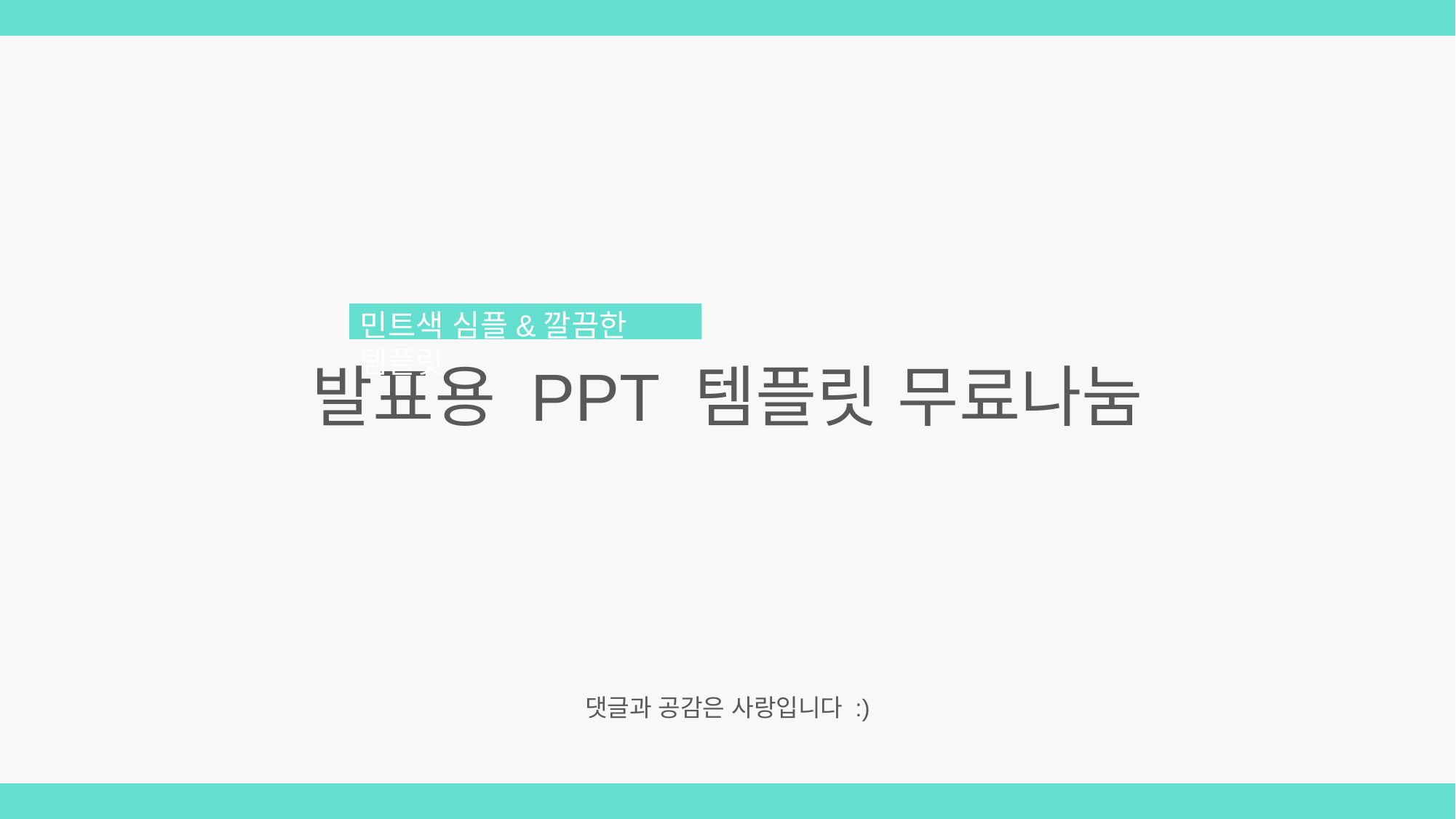

민트색 심플&깔끔한 템플릿

발표용 PPT 템플릿 무료나눔
댓글과 공감은 사랑입니다 :)